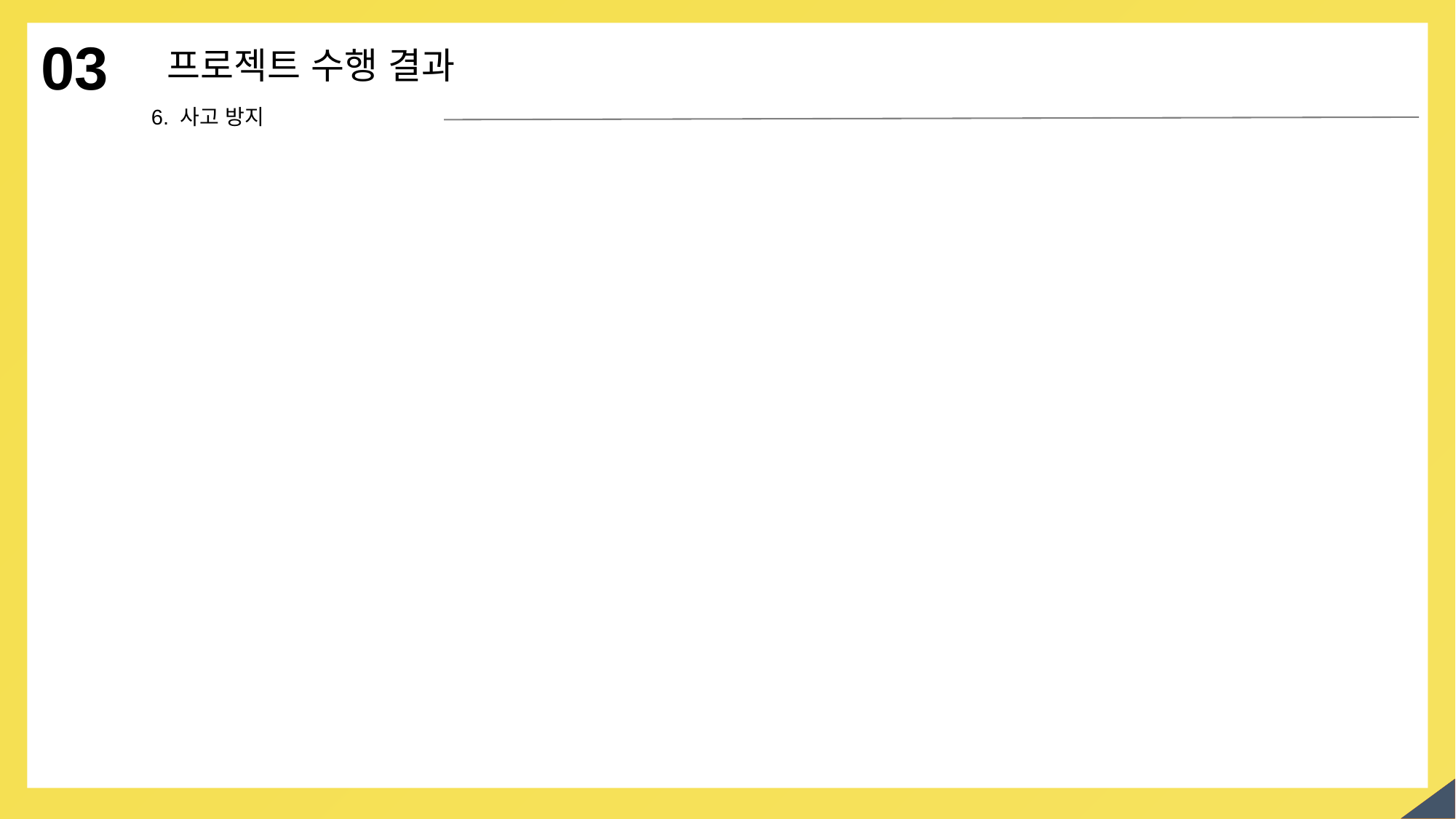

03
프로젝트 수행 결과
6. 사고 방지